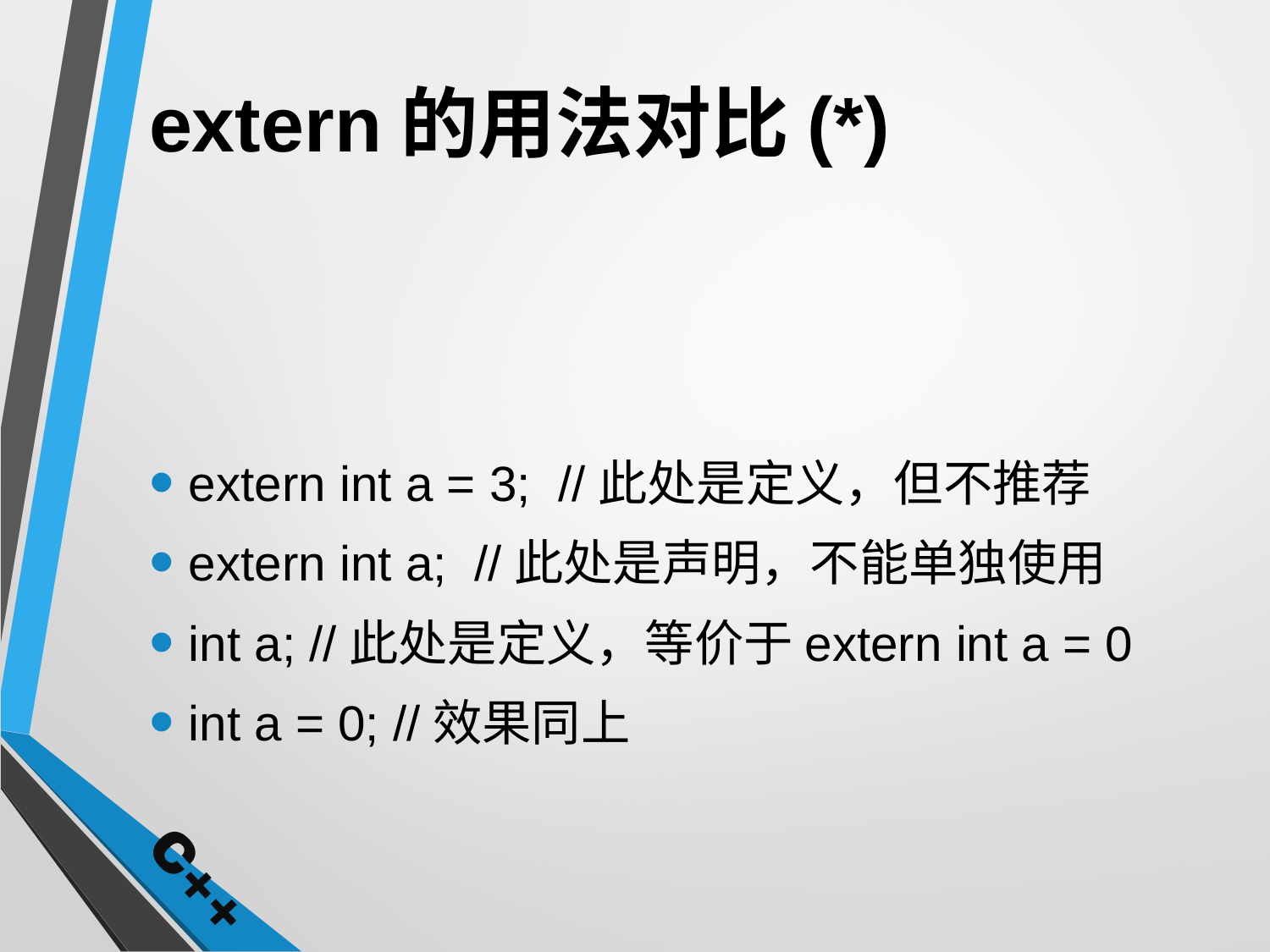

# extern的用法对比(*)

extern int a = 3;  //此处是定义，但不推荐
extern int a;  //此处是声明，不能单独使用
int a; //此处是定义，等价于extern int a = 0
int a = 0; //效果同上